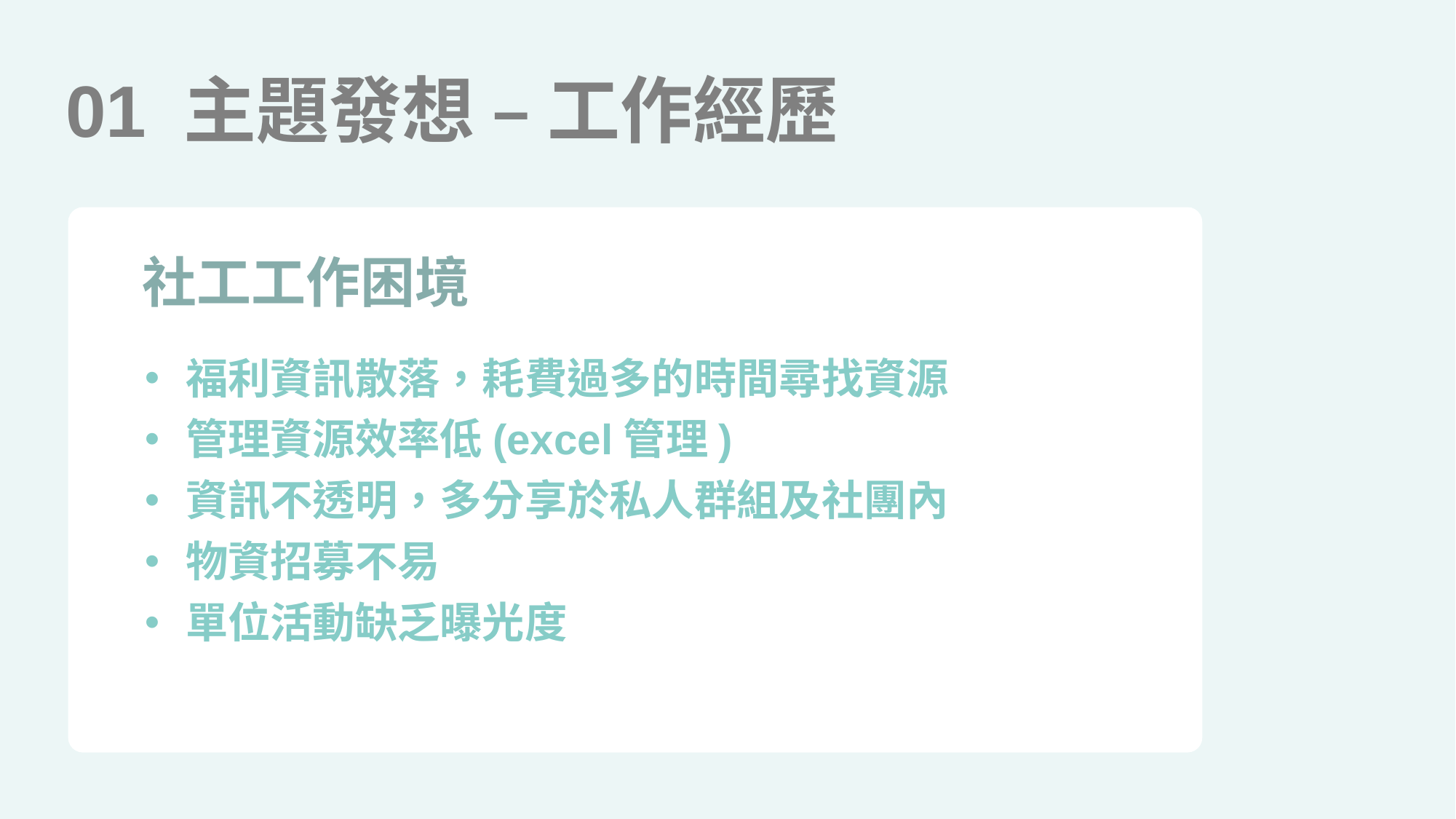

# 01 主題發想 – 工作經歷

社工工作困境
福利資訊散落，耗費過多的時間尋找資源
管理資源效率低(excel管理)
資訊不透明，多分享於私人群組及社團內
物資招募不易
單位活動缺乏曝光度